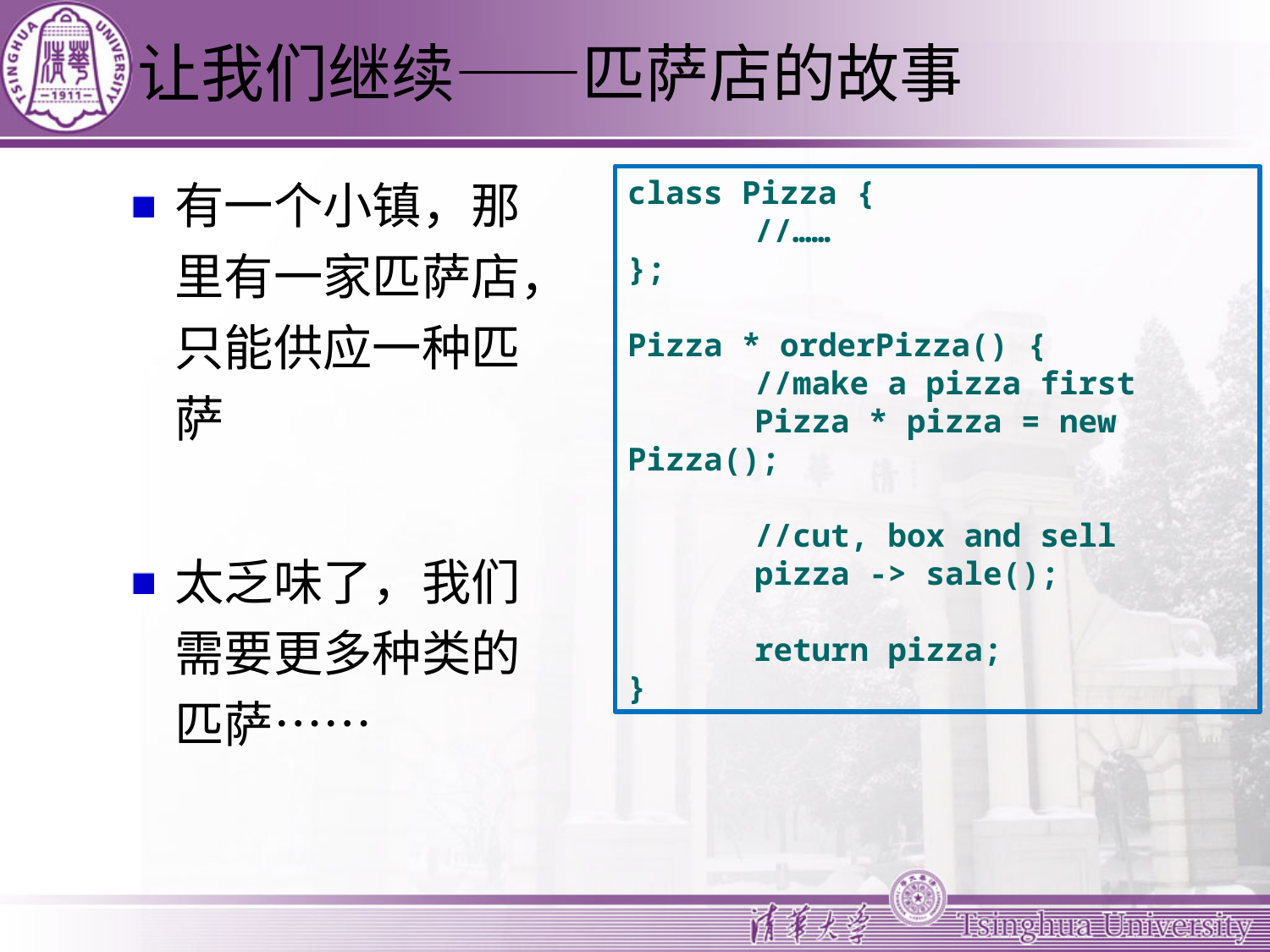

# 让我们继续——匹萨店的故事
有一个小镇，那里有一家匹萨店，只能供应一种匹萨

太乏味了，我们需要更多种类的匹萨……

class Pizza {
	//……
};

Pizza * orderPizza() {
	//make a pizza first
	Pizza * pizza = new Pizza();

	//cut, box and sell
	pizza -> sale();

	return pizza;
}